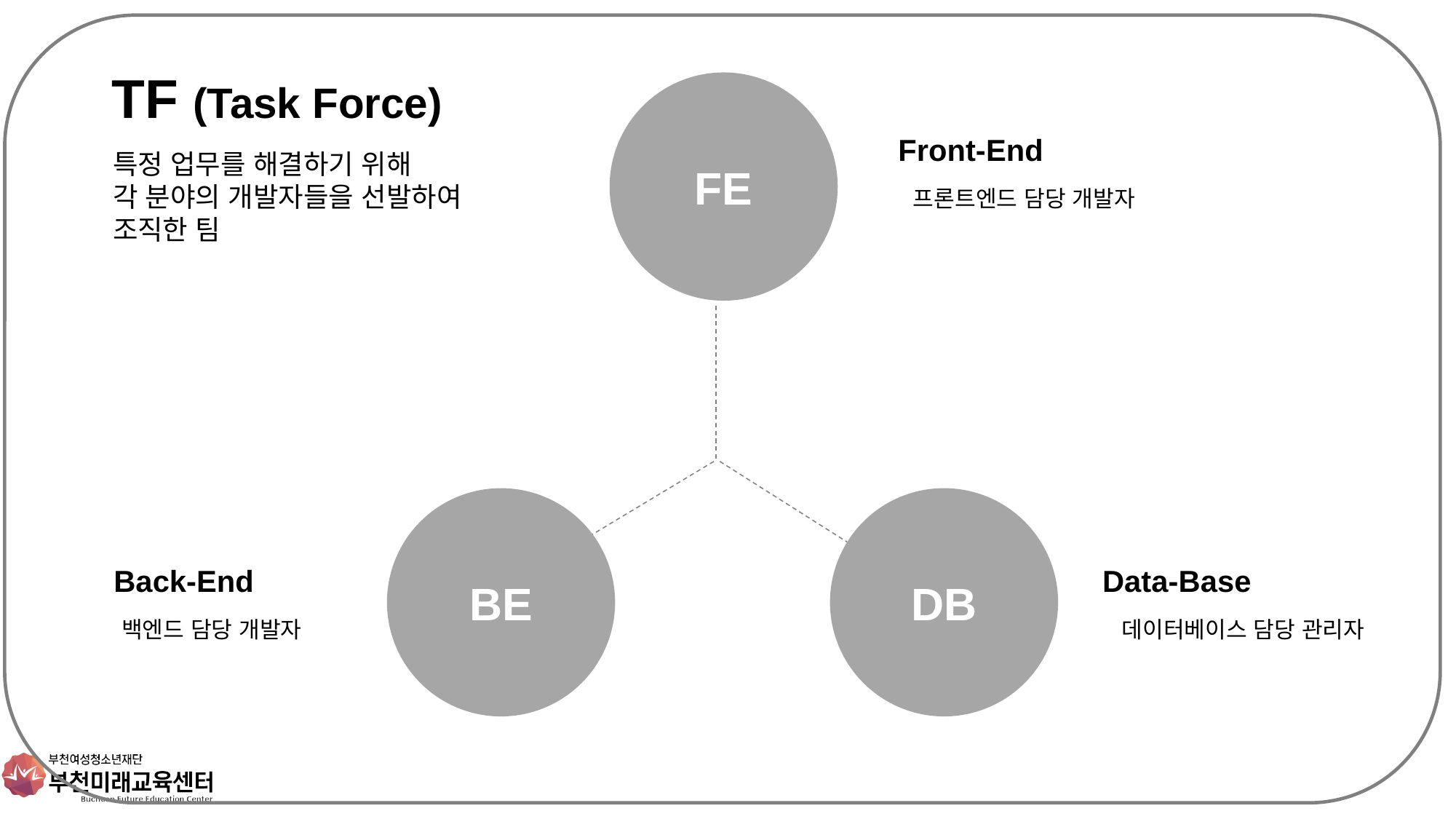

TF (Task Force)
특정 업무를 해결하기 위해
각 분야의 개발자들을 선발하여
조직한 팀
FE
Front-End
프론트엔드 담당 개발자
BE
DB
Back-End
백엔드 담당 개발자
Data-Base
데이터베이스 담당 관리자